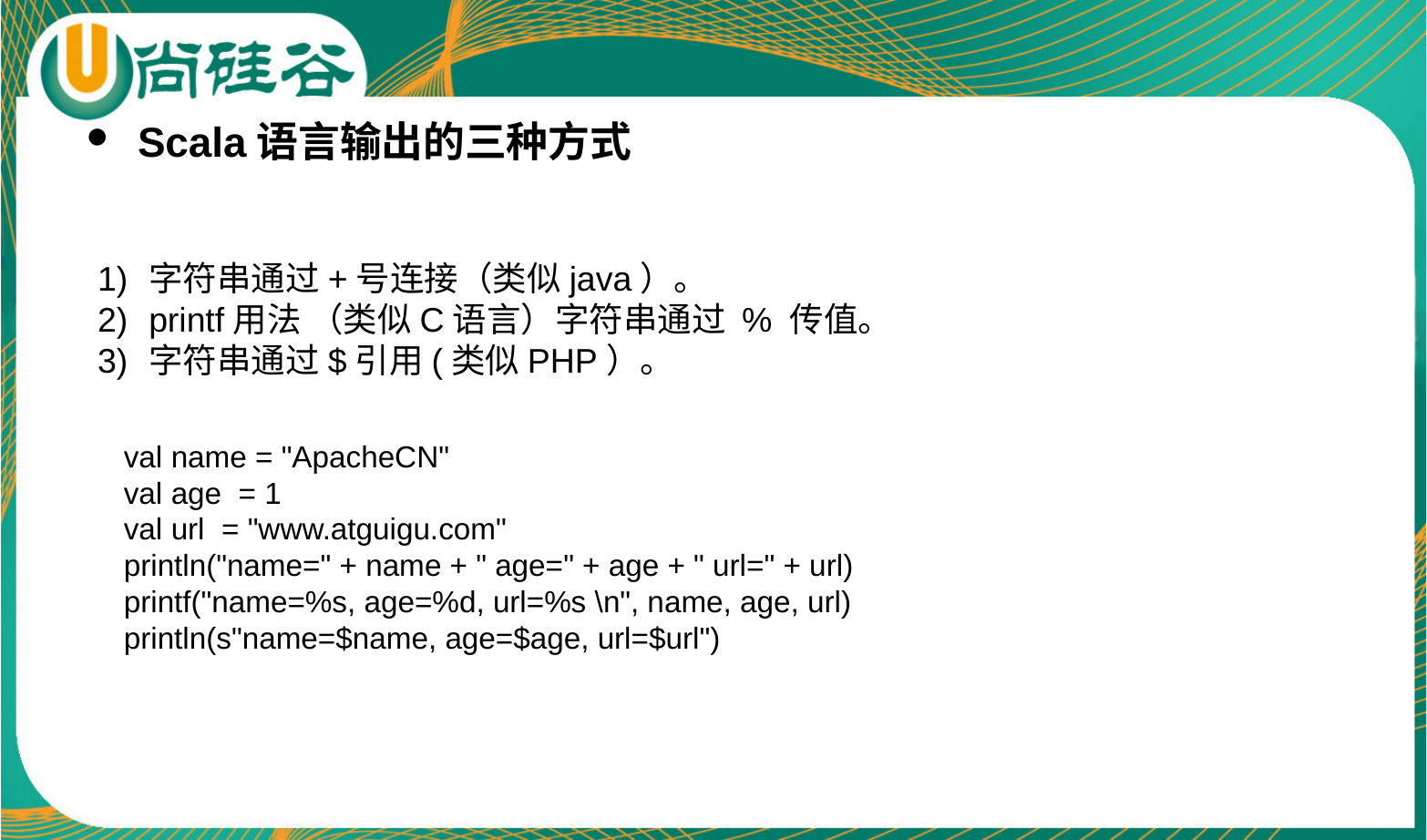

Scala语言输出的三种方式

字符串通过+号连接（类似java）。
printf用法 （类似C语言）字符串通过 % 传值。
字符串通过$引用(类似PHP）。

val name = "ApacheCN"
val age  = 1
val url  = "www.atguigu.com"
println("name=" + name + " age=" + age + " url=" + url)
printf("name=%s, age=%d, url=%s \n", name, age, url)
println(s"name=$name, age=$age, url=$url")